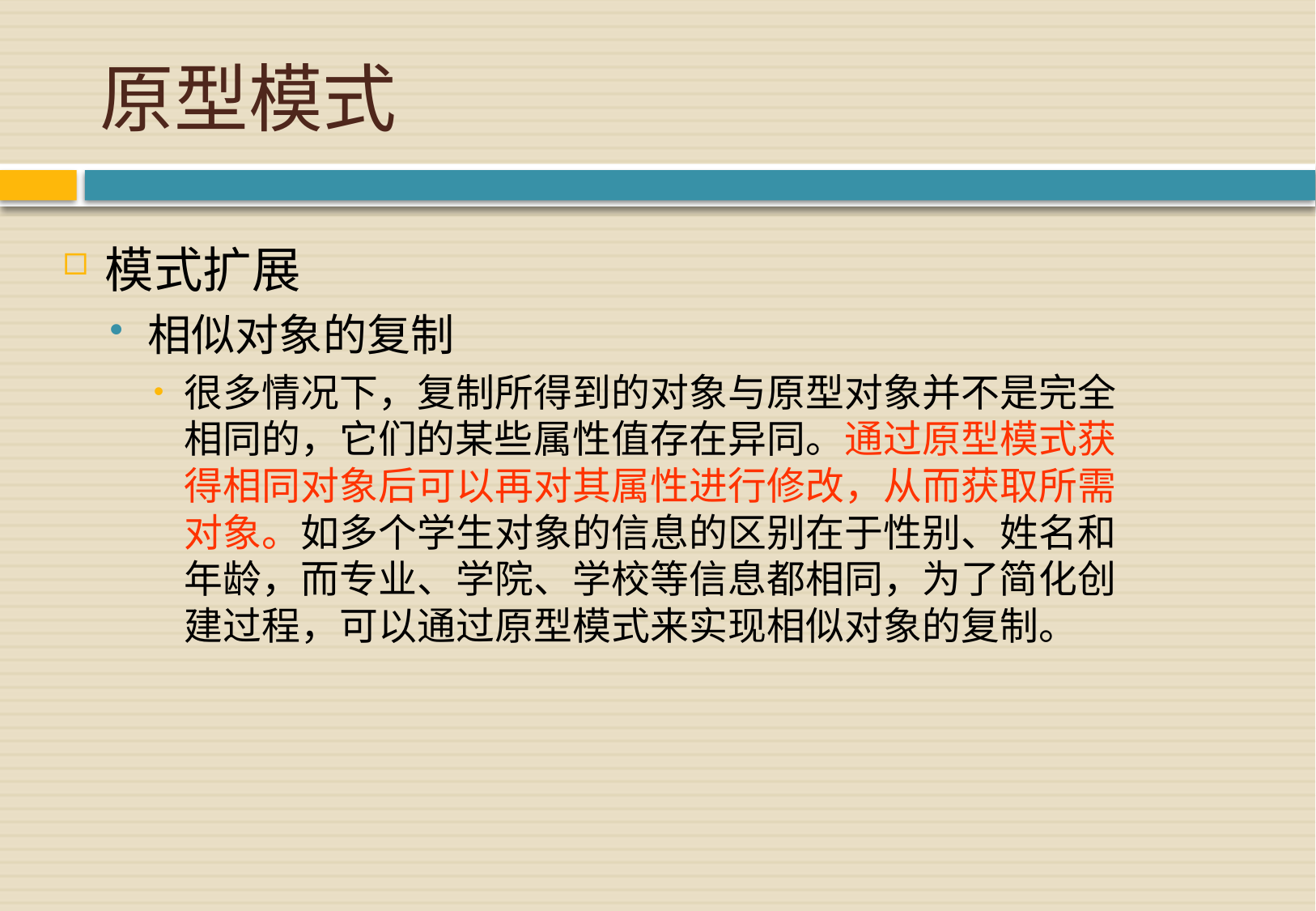

# 原型模式
模式扩展
相似对象的复制
很多情况下，复制所得到的对象与原型对象并不是完全相同的，它们的某些属性值存在异同。通过原型模式获得相同对象后可以再对其属性进行修改，从而获取所需对象。如多个学生对象的信息的区别在于性别、姓名和年龄，而专业、学院、学校等信息都相同，为了简化创建过程，可以通过原型模式来实现相似对象的复制。